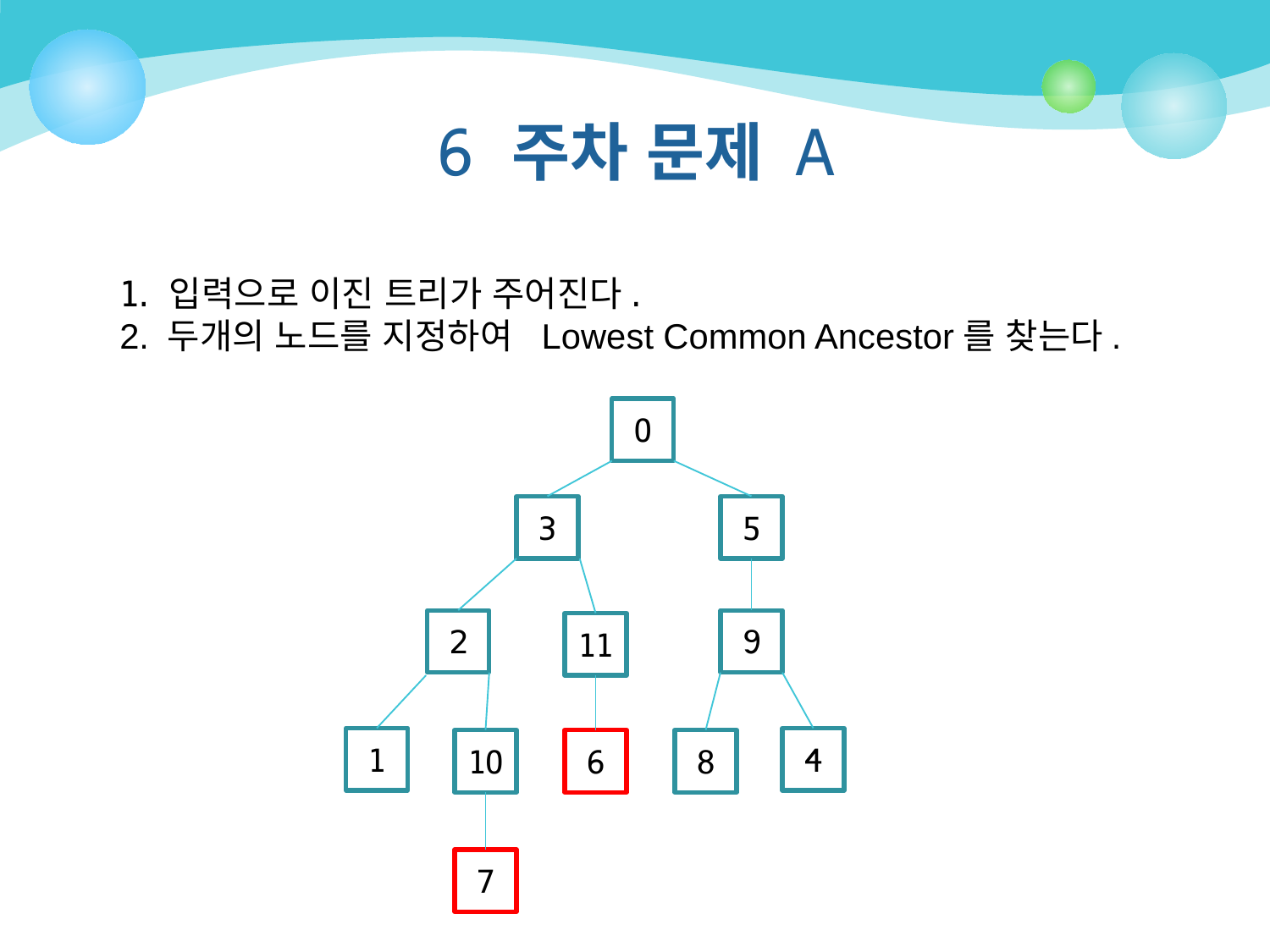

# 6 주차 문제 A
1. 입력으로 이진 트리가 주어진다.
2. 두개의 노드를 지정하여  Lowest Common Ancestor를 찾는다.

0
3
5
9
2
11
4
1
10
6
8
7